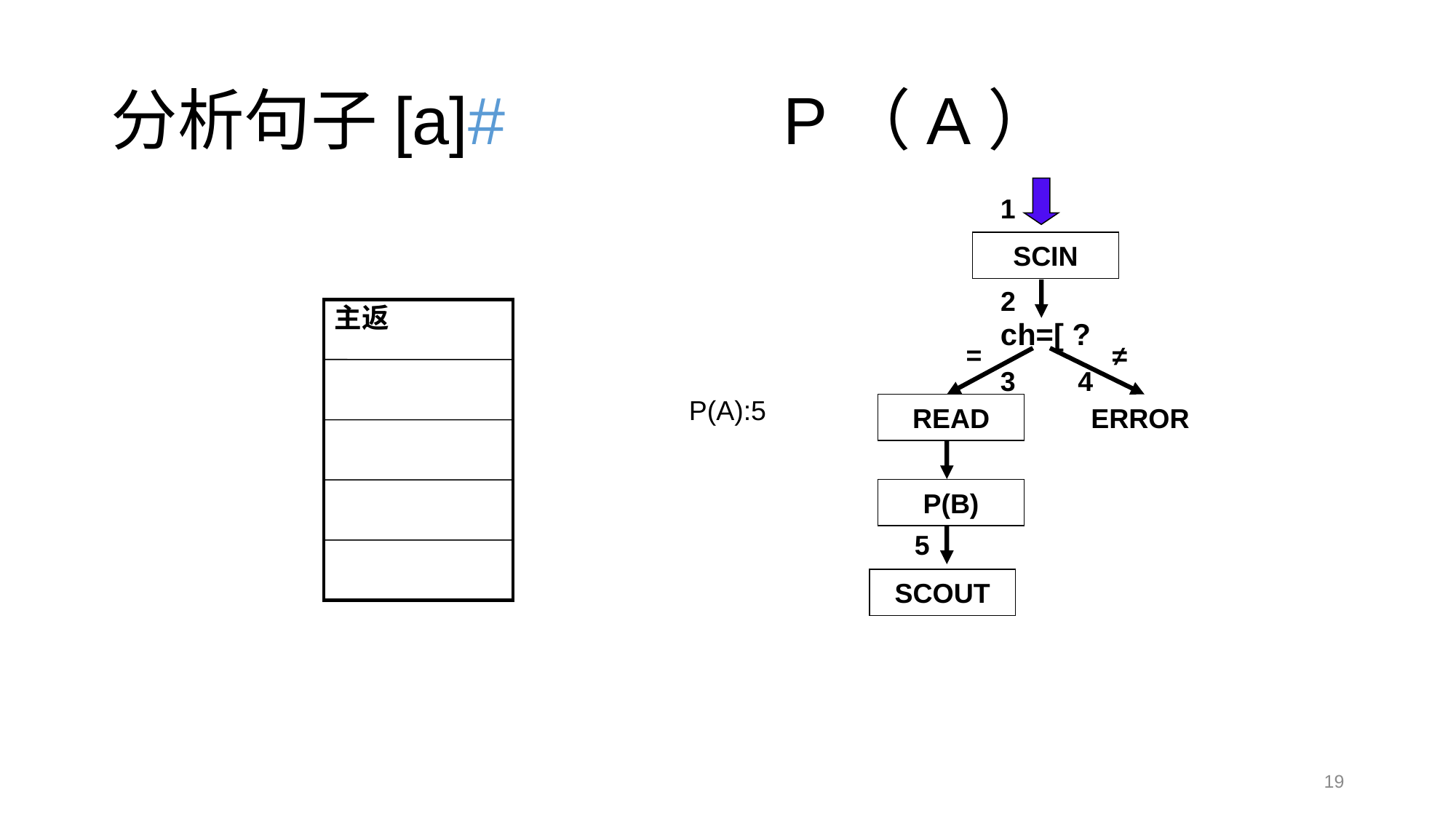

# 分析句子[a]#               P（A）

1
SCIN
2

主返

ch=[ ?
=
≠

3
4
P(A):5
READ
ERROR

P(B)
5

SCOUT
19